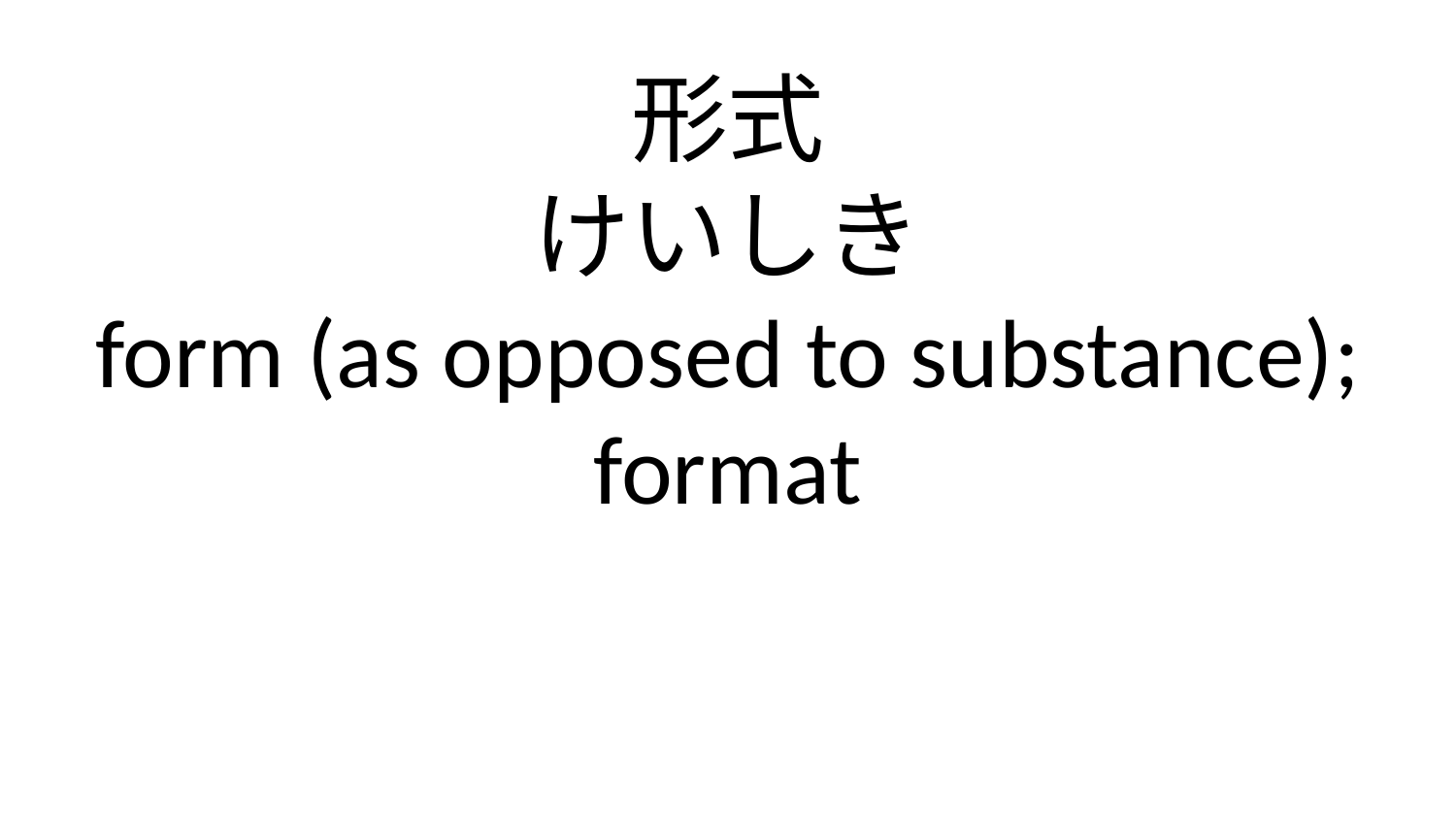

形式
けいしき
form (as opposed to substance); format